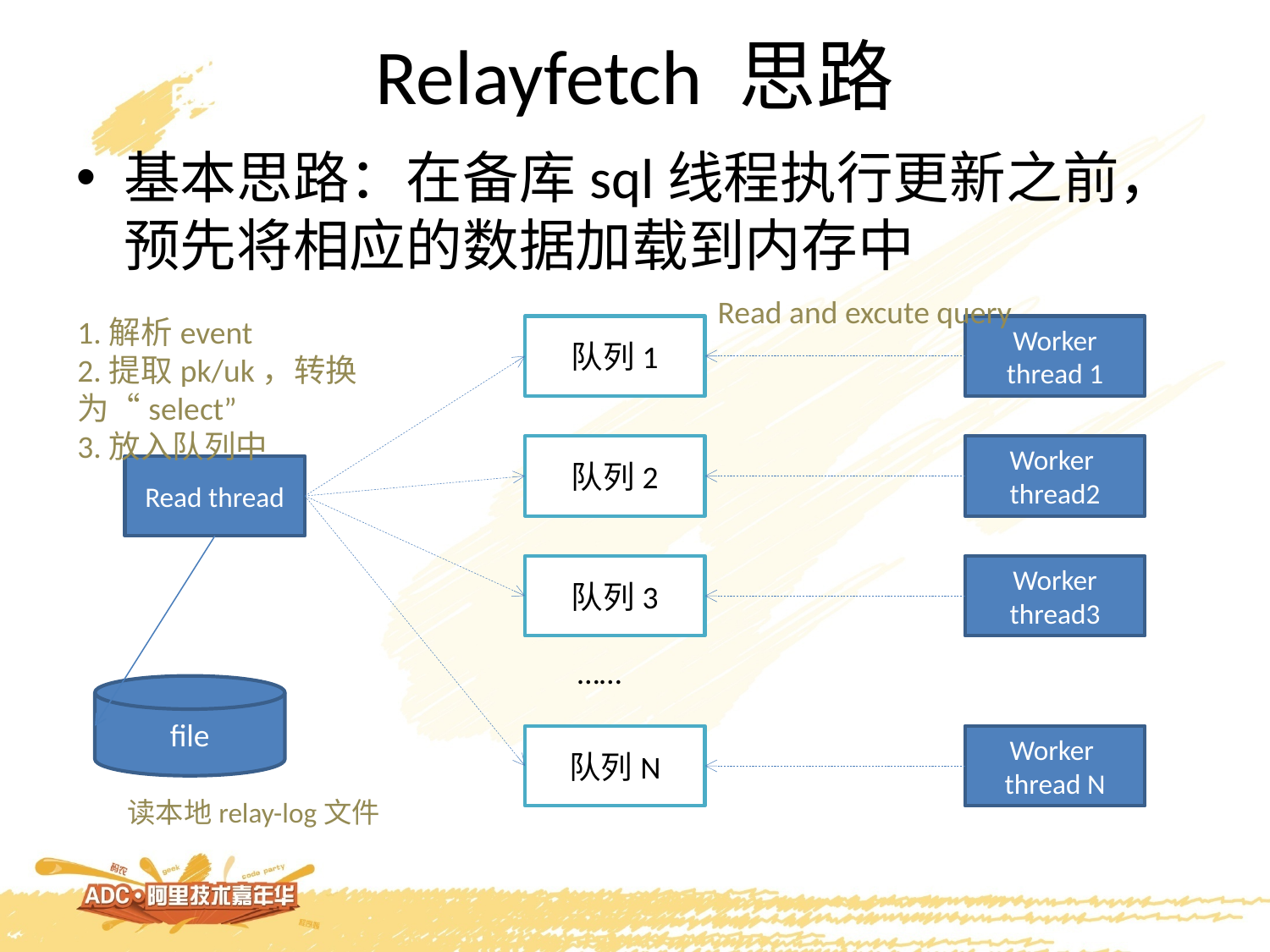

# Relayfetch 思路
基本思路：在备库sql线程执行更新之前，预先将相应的数据加载到内存中

Read and excute query
1.解析event
2.提取pk/uk，转换为“select”
3.放入队列中
队列1
Worker thread 1
队列2
Worker  thread2
Read thread
队列3
Worker thread3
……
file
队列N
Worker  thread N
读本地relay-log文件